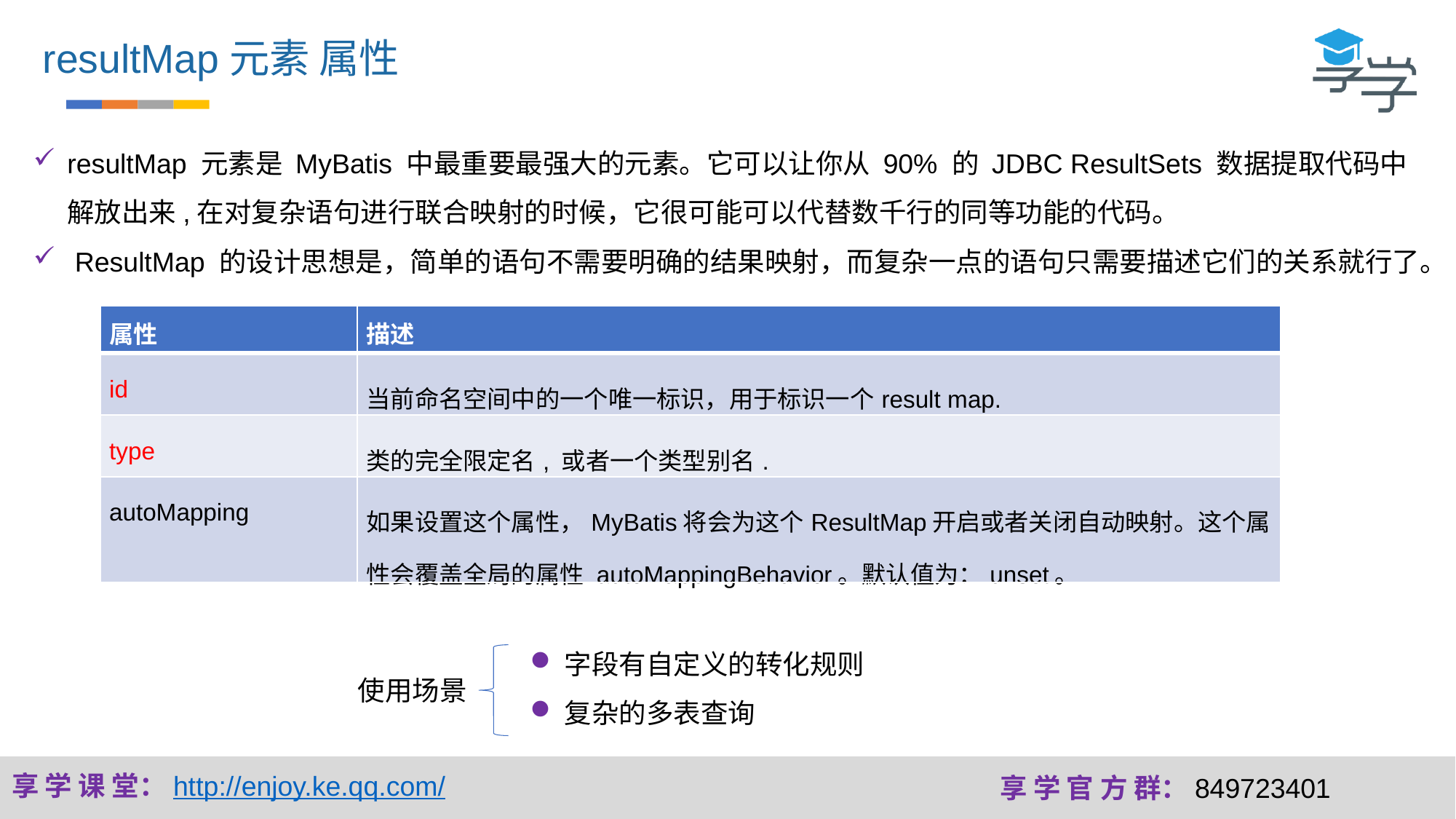

resultMap元素 属性

resultMap 元素是 MyBatis 中最重要最强大的元素。它可以让你从 90% 的 JDBC ResultSets 数据提取代码中解放出来,在对复杂语句进行联合映射的时候，它很可能可以代替数千行的同等功能的代码。
 ResultMap 的设计思想是，简单的语句不需要明确的结果映射，而复杂一点的语句只需要描述它们的关系就行了。
| 属性 | 描述 |
| --- | --- |
| id | 当前命名空间中的一个唯一标识，用于标识一个result map. |
| type | 类的完全限定名, 或者一个类型别名. |
| autoMapping | 如果设置这个属性，MyBatis将会为这个ResultMap开启或者关闭自动映射。这个属性会覆盖全局的属性 autoMappingBehavior。默认值为：unset。 |
字段有自定义的转化规则
复杂的多表查询

使用场景